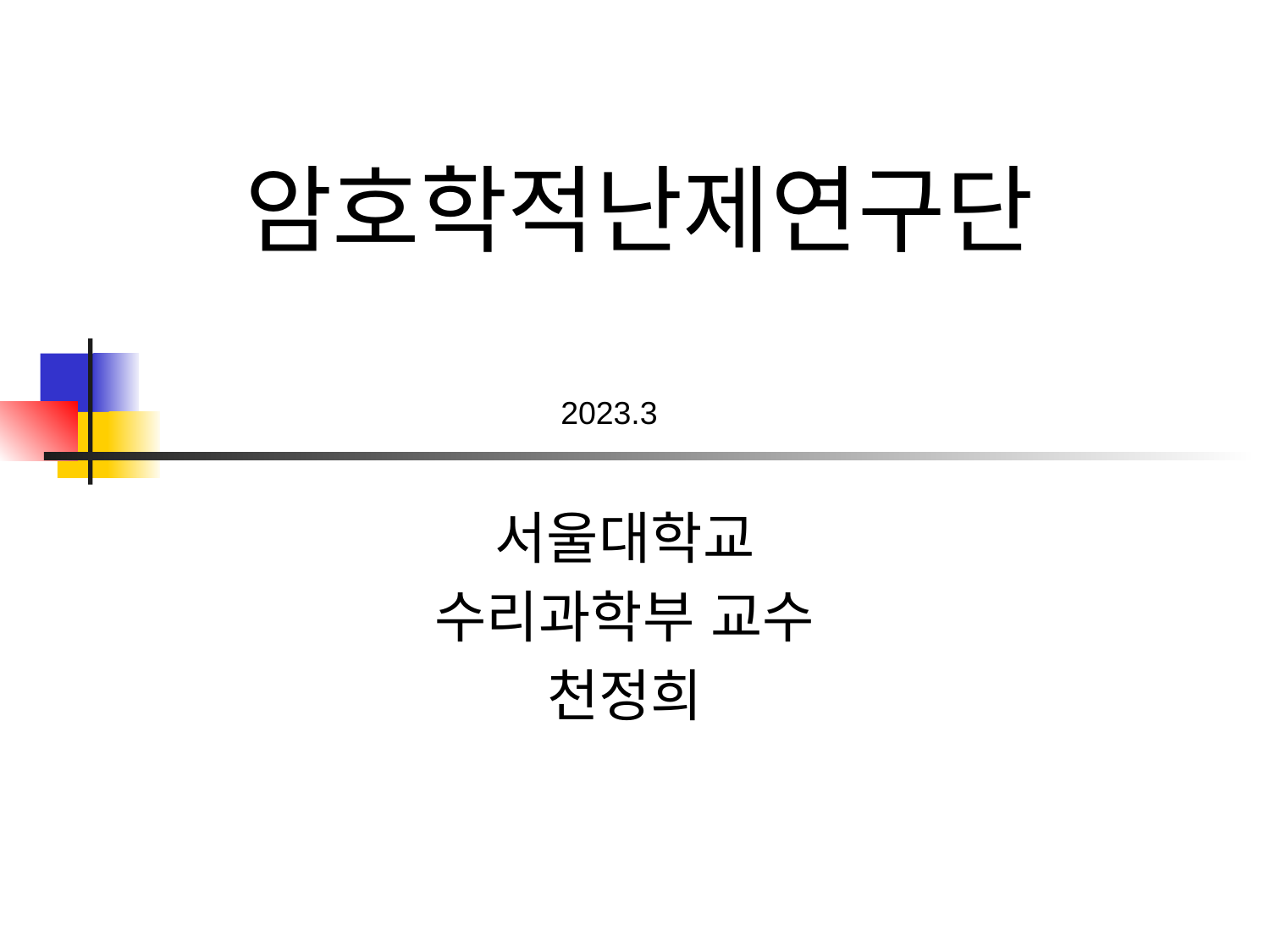

# 암호학적난제연구단
2023.3
서울대학교
수리과학부 교수
천정희